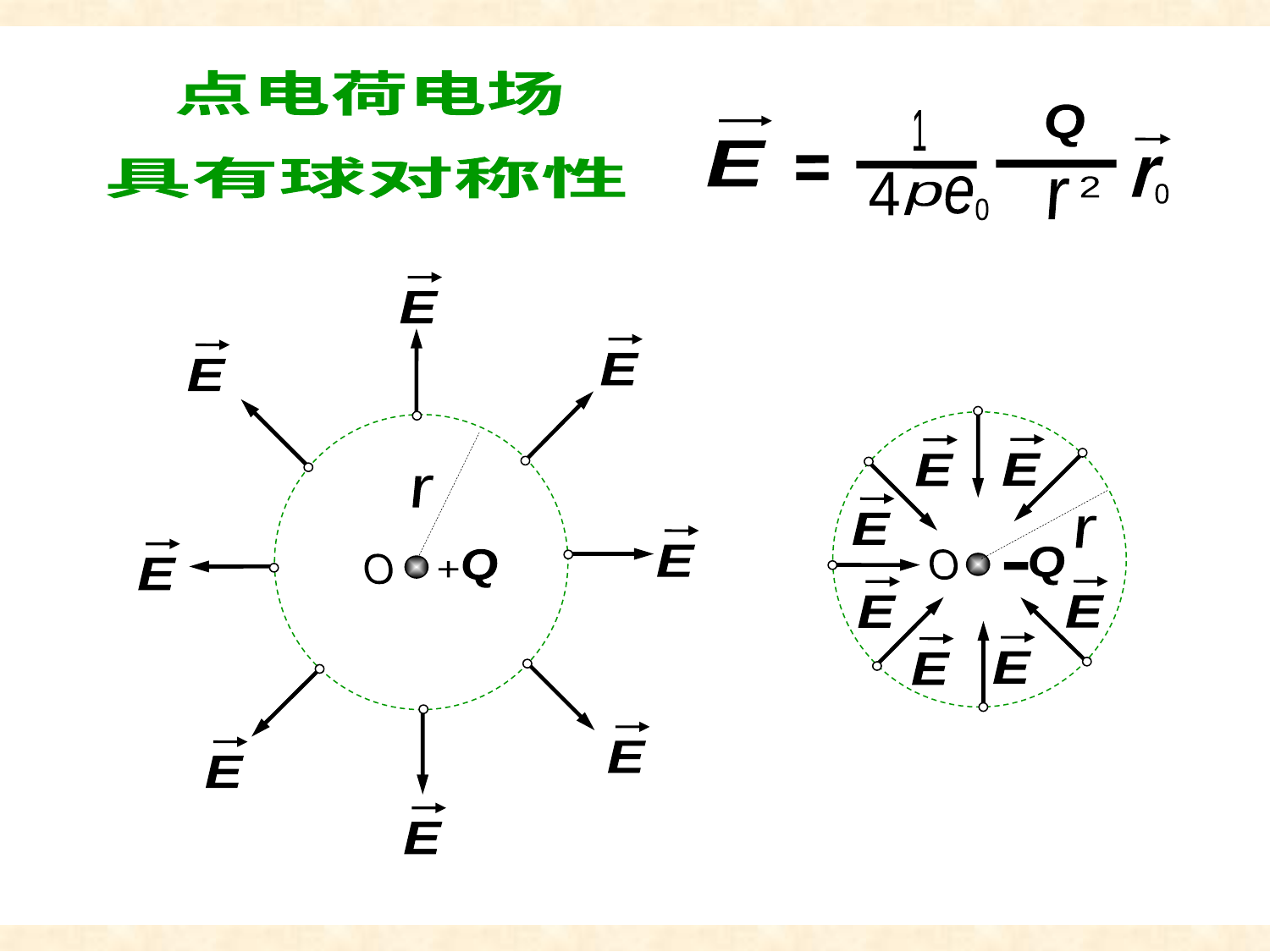

球对称性
点电荷电场
Q
1

r

4
ε
0
2
r
π
0

E
具有球对称性

E

E

E

r

E

E
Q

O

+

E

E

E

E

E

E
r

Q
O

E

E

E

E